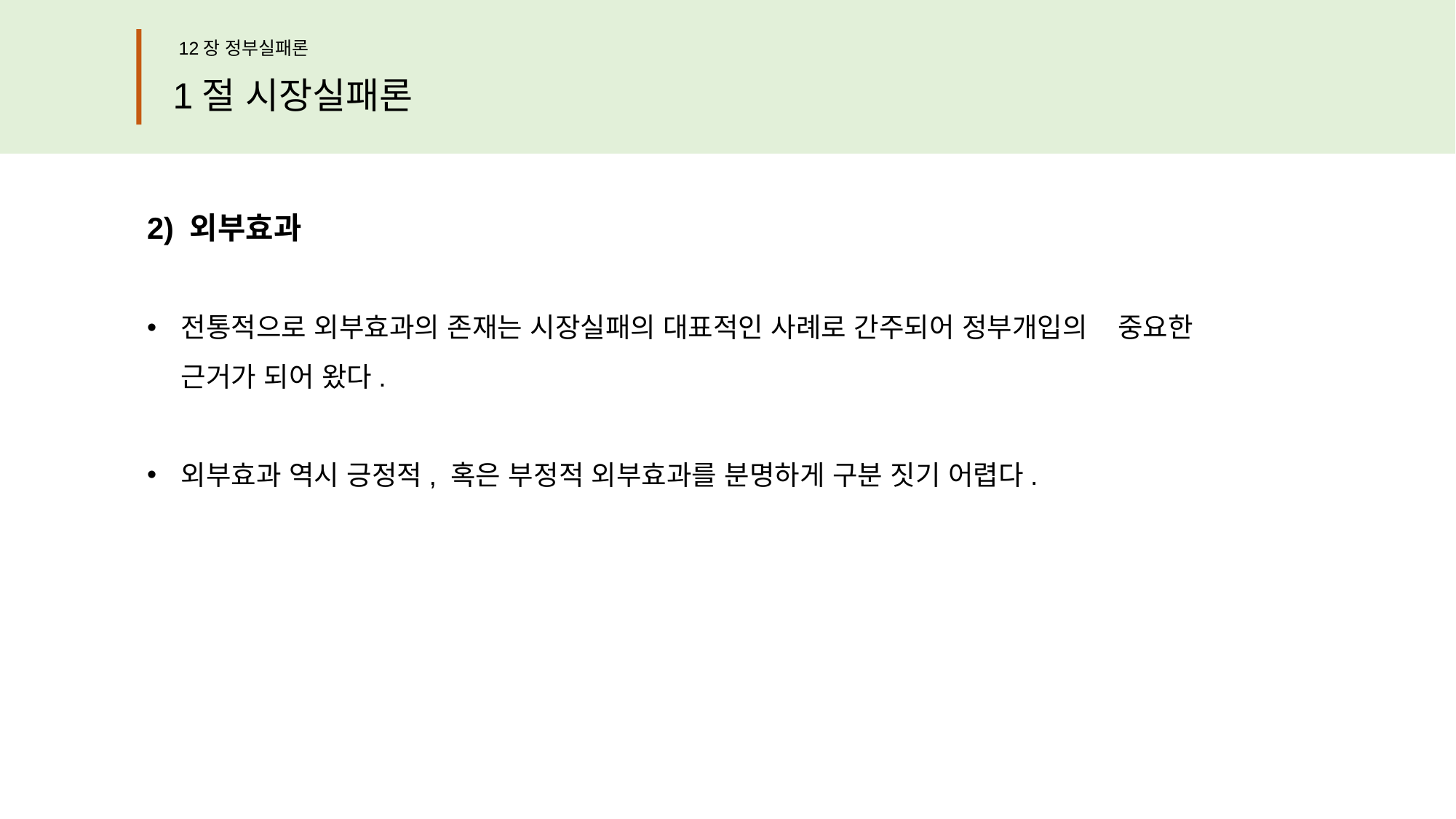

12장 정부실패론
1절 시장실패론
2) 외부효과

전통적으로 외부효과의 존재는 시장실패의 대표적인 사례로 간주되어 정부개입의    중요한 근거가 되어 왔다.

외부효과 역시 긍정적, 혹은 부정적 외부효과를 분명하게 구분 짓기 어렵다.